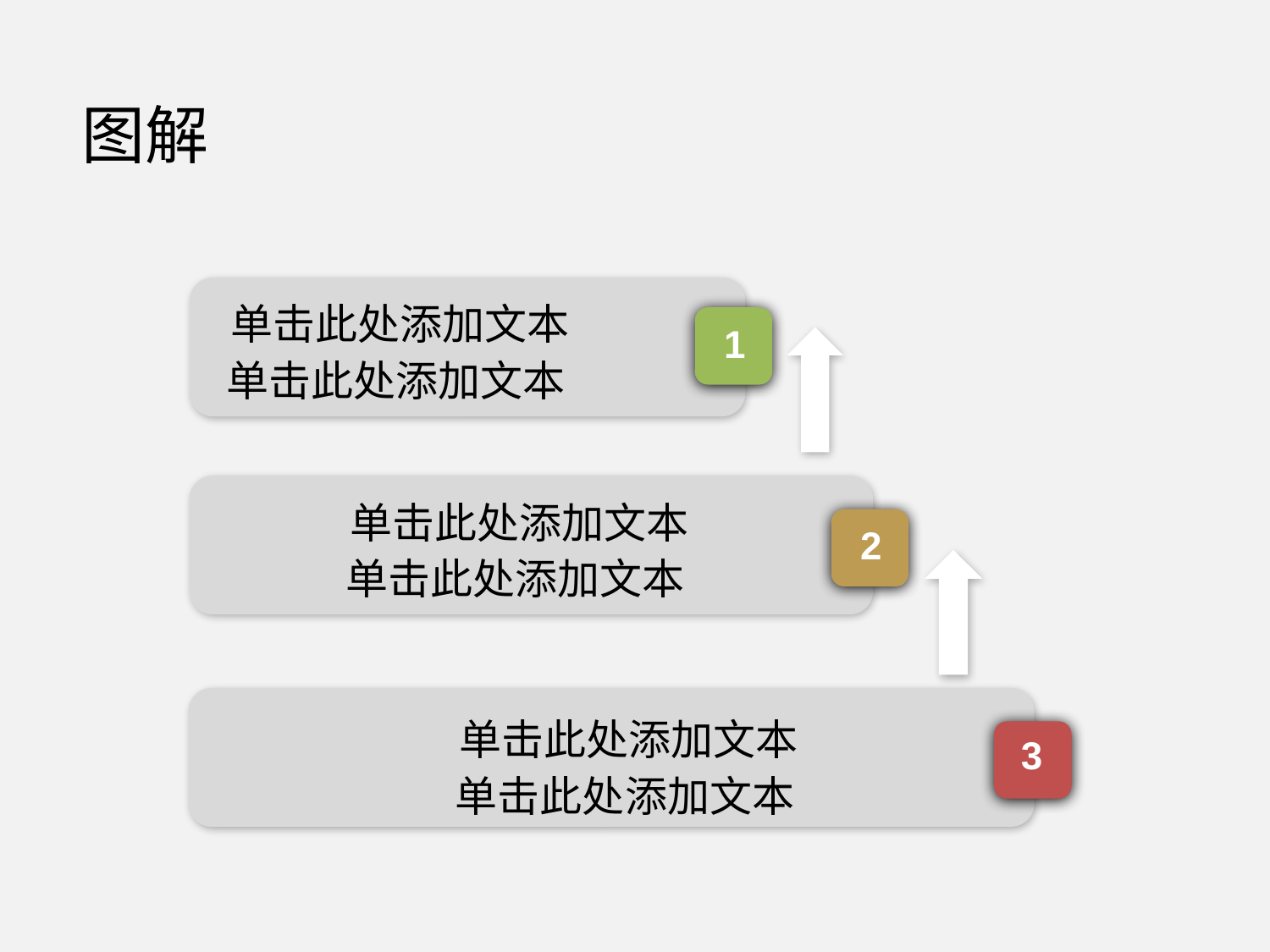

图解

单击此处添加文本

1

单击此处添加文本

单击此处添加文本

2
单击此处添加文本

3
单击此处添加文本
单击此处添加文本